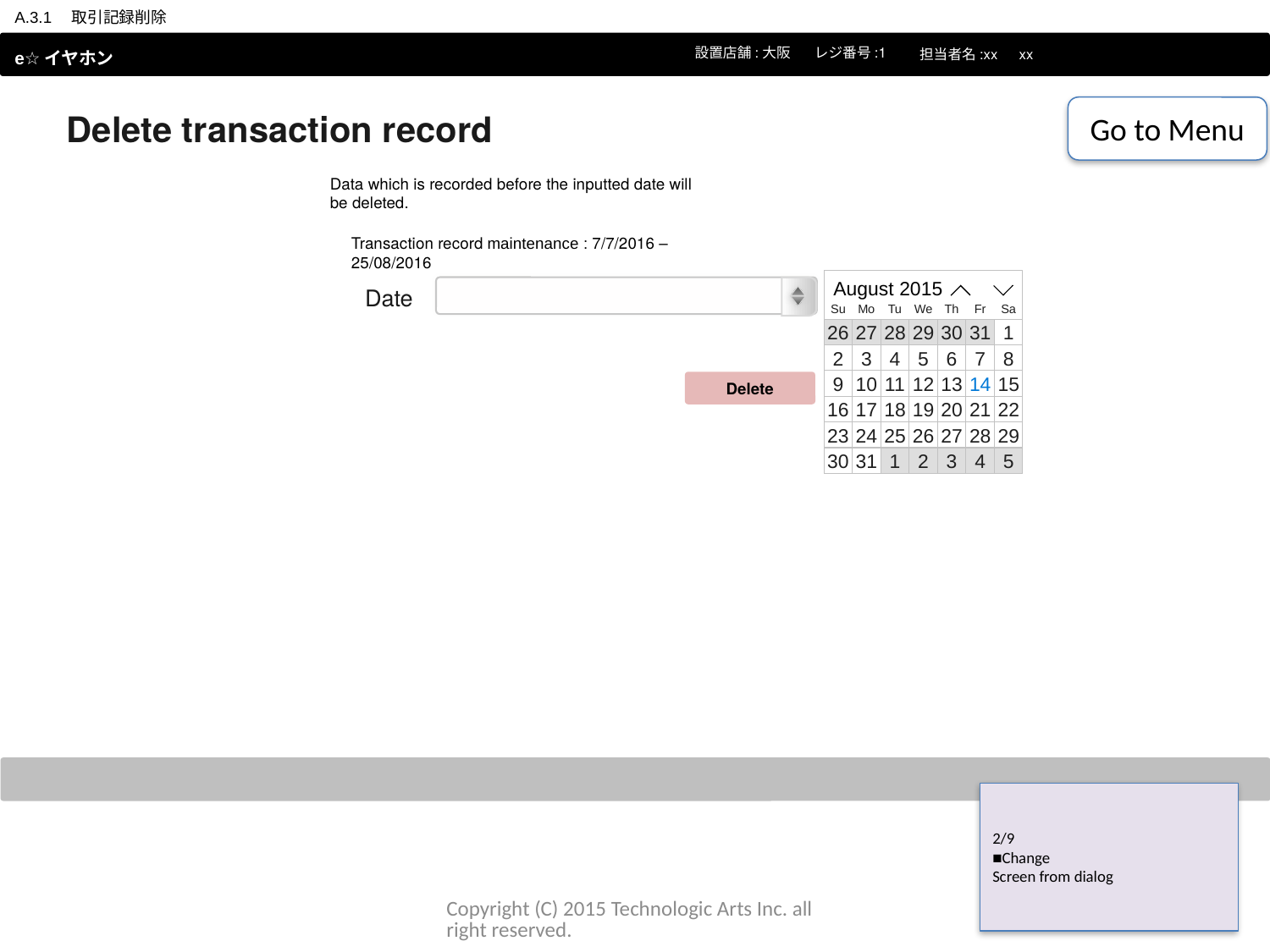

A.3.1　取引記録削除
  e☆イヤホン
設置店舗:大阪
レジ番号:1
担当者名:xx　xx
Go to Menu
Delete transaction record
Data which is recorded before the inputted date will be deleted.
Transaction record maintenance : 7/7/2016 – 25/08/2016

August 2015

Su
Mo
Tu
We
Th
Fr
Sa
26
27
28
29
30
31
1
2
3
4
5
6
7
8
9
10
11
12
13
14
15
16
17
18
19
20
21
22
23
24
25
26
27
28
29
31
1
2
3
4
5
30

Date
Delete

2/9
■Change
Screen from dialog
Copyright (C) 2015 Technologic Arts Inc. all right reserved.
7